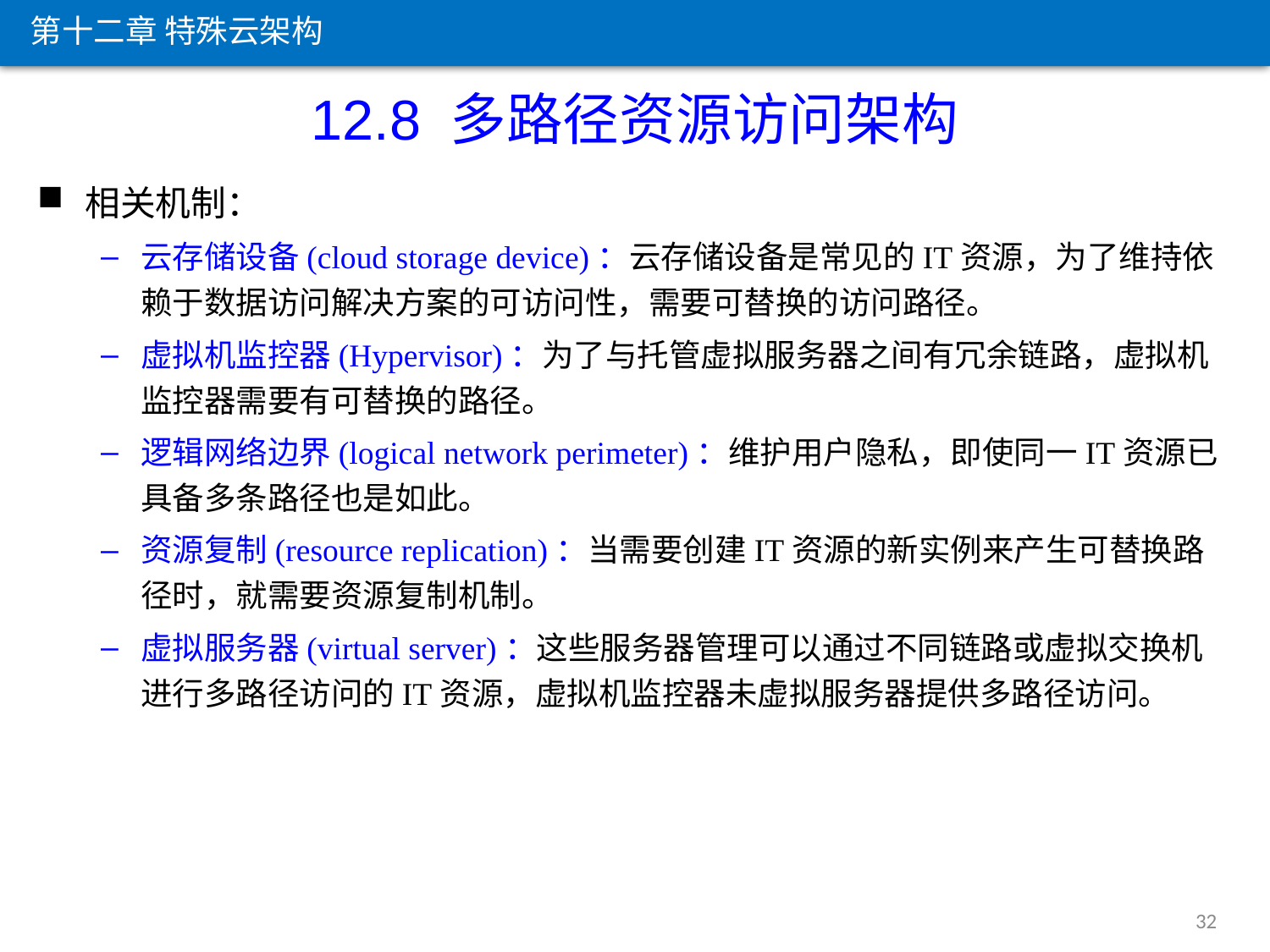

第十二章 特殊云架构
12.8 多路径资源访问架构
相关机制：
云存储设备(cloud storage device)：云存储设备是常见的IT资源，为了维持依赖于数据访问解决方案的可访问性，需要可替换的访问路径。
虚拟机监控器(Hypervisor)：为了与托管虚拟服务器之间有冗余链路，虚拟机监控器需要有可替换的路径。
逻辑网络边界(logical network perimeter)：维护用户隐私，即使同一IT资源已具备多条路径也是如此。
资源复制(resource replication)：当需要创建IT资源的新实例来产生可替换路径时，就需要资源复制机制。
虚拟服务器(virtual server)：这些服务器管理可以通过不同链路或虚拟交换机进行多路径访问的IT资源，虚拟机监控器未虚拟服务器提供多路径访问。
32